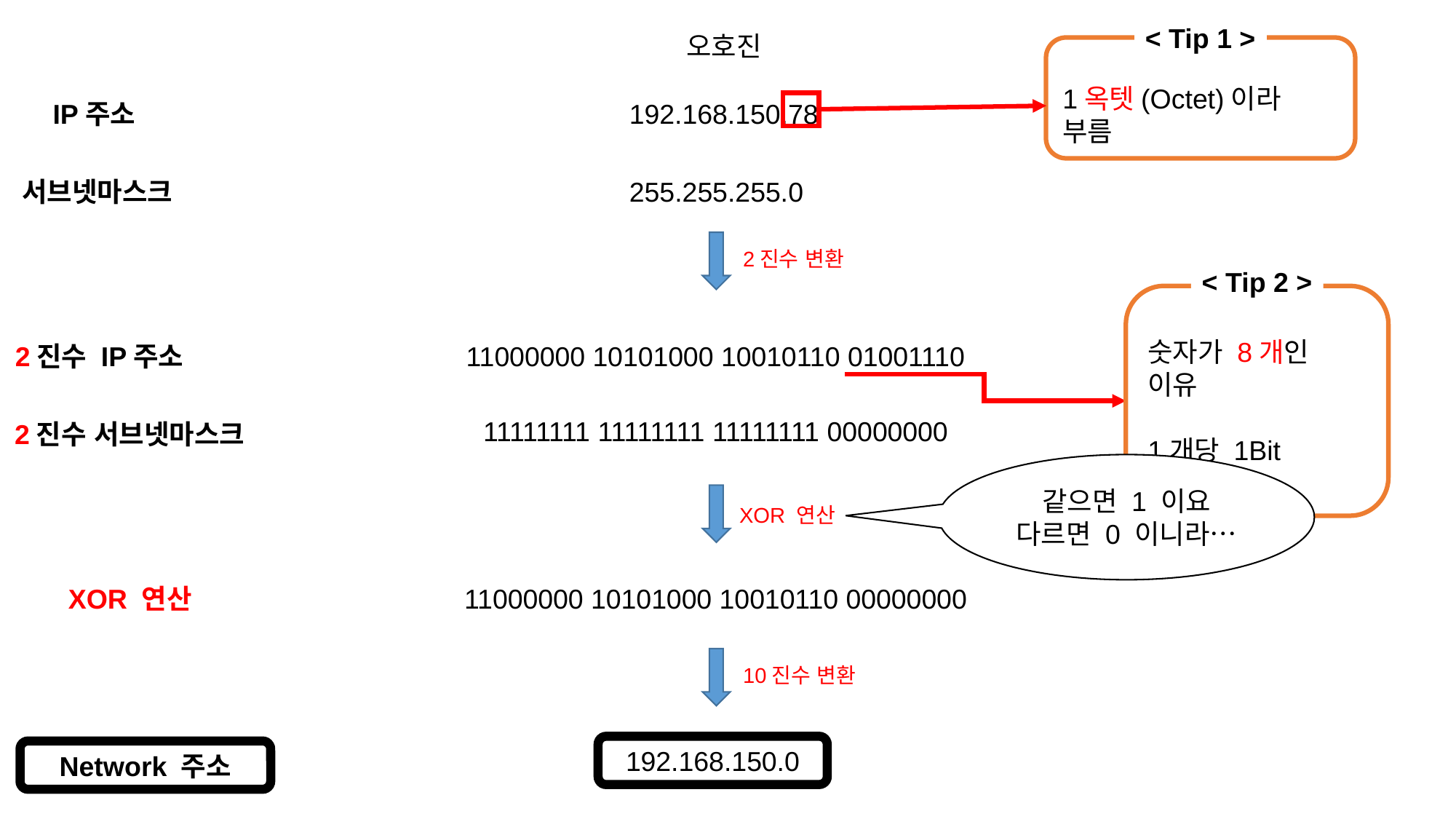

< Tip 1 >
오호진

1옥텟(Octet)이라 부름

IP주소
192.168.150.78

서브넷마스크
255.255.255.0

2진수 변환
< Tip 2 >

숫자가 8개인 이유

1개당 1Bit

8Bit = 1Byte
2진수 IP주소
11000000 10101000 10010110 01001110
11111111 11111111 11111111 00000000
2진수 서브넷마스크
같으면 1 이요
다르면 0 이니라…

XOR 연산
11000000 10101000 10010110 00000000
XOR 연산

10진수 변환
192.168.150.0
Network 주소
'octet' 이라는 단어이며. 8개가 모여 있는 것을 의미한다.
정보 전달의 단위. 현재의 컴퓨터에서는 1바이트(Byte)가 8비트(bit)로 구성되어 있지만, 바이트의 정의상 반드시 8비트일 필요는 없었다. 과거에는 1바이트가 8비트가 아닌 컴퓨터도 실제로 존재하였다. 그런데, 때로는 '정확하게 8비트'임을 명시해야 하는 경우가 존재하는데, 이때 사용하는 용어가 '옥텟'이다. 나무위키